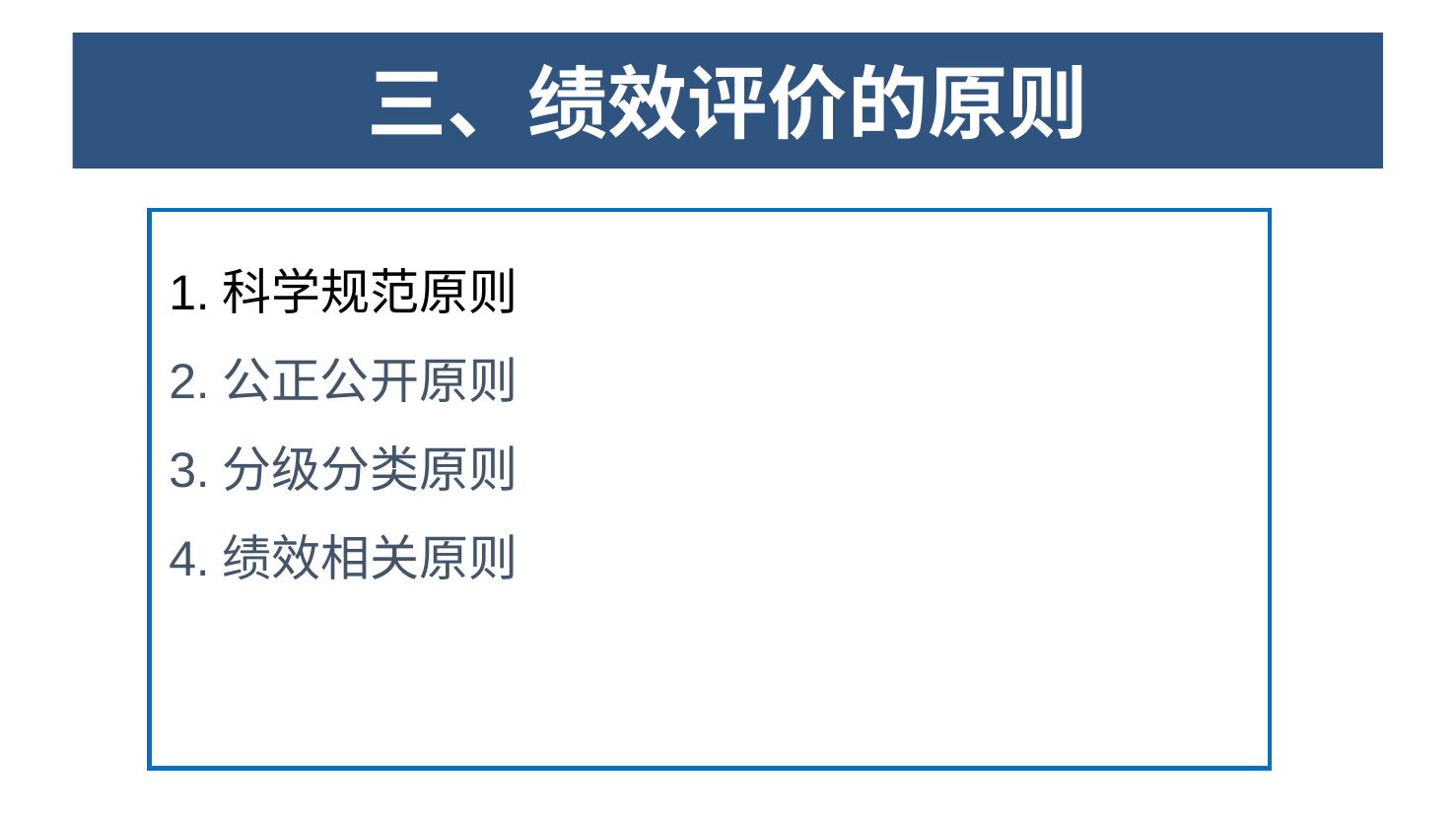

单击添加标题
# 三、绩效评价的原则

1.科学规范原则
2.公正公开原则
3.分级分类原则
4.绩效相关原则
（一）主体
02
03
04